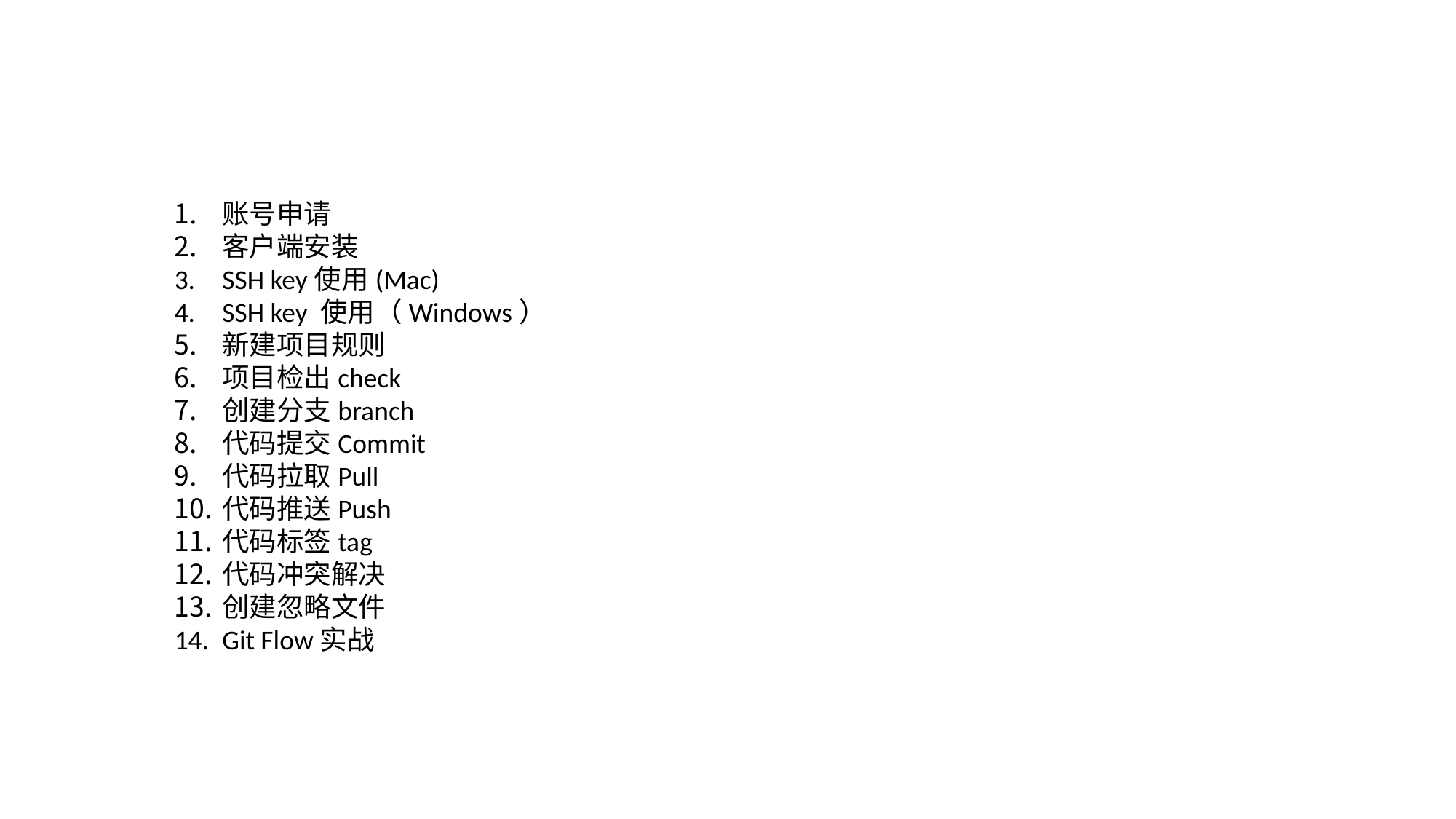

账号申请
客户端安装
SSH key使用(Mac)
SSH key 使用（Windows）
新建项目规则
项目检出check
创建分支branch
代码提交Commit
代码拉取Pull
代码推送Push
代码标签tag
代码冲突解决
创建忽略文件
Git Flow实战